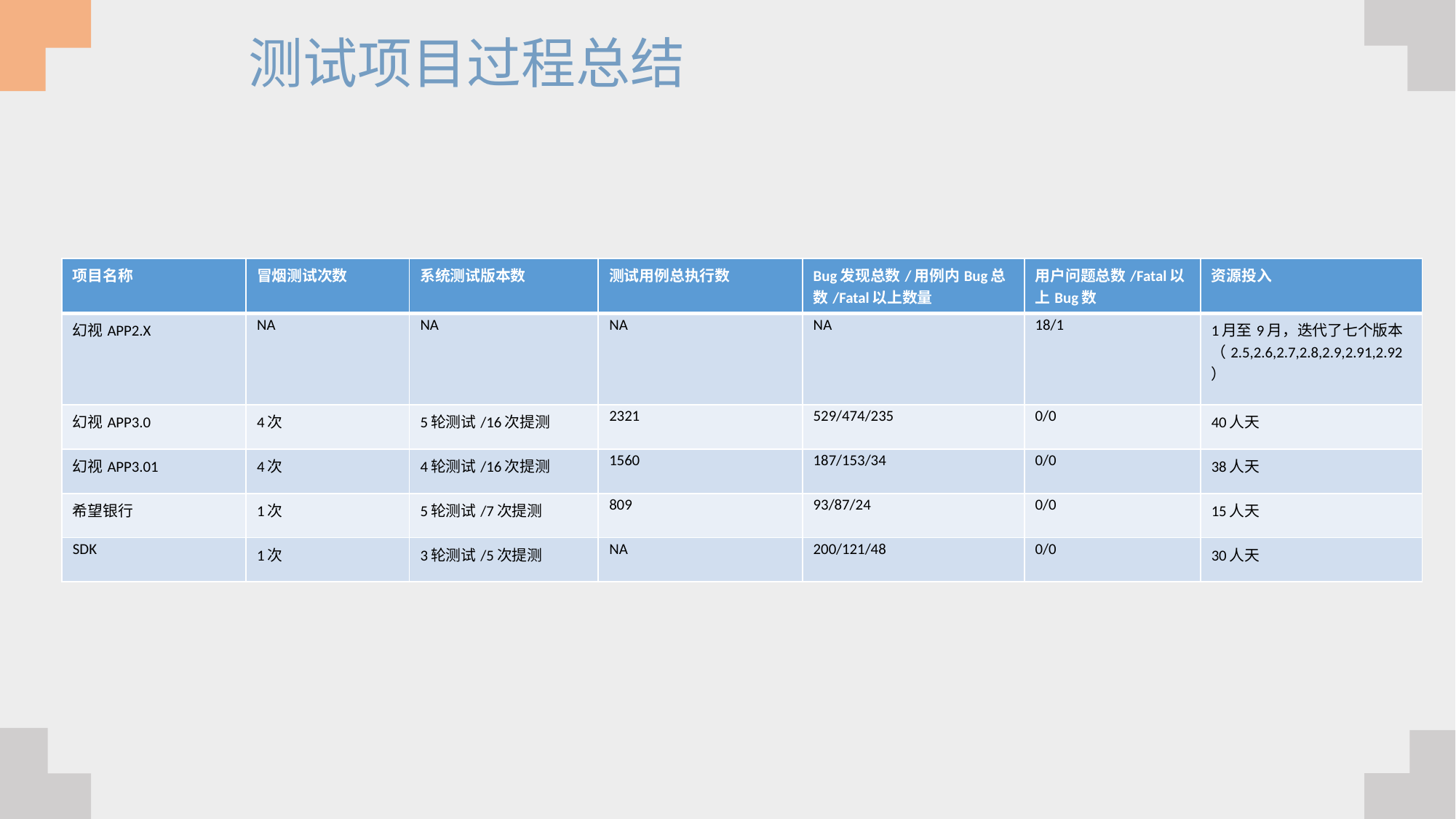

测试项目过程总结
| 项目名称 | 冒烟测试次数 | 系统测试版本数 | 测试用例总执行数 | Bug发现总数/用例内Bug总数/Fatal以上数量 | 用户问题总数/Fatal以上Bug数 | 资源投入 |
| --- | --- | --- | --- | --- | --- | --- |
| 幻视APP2.X | NA | NA | NA | NA | 18/1 | 1月至9月，迭代了七个版本（2.5,2.6,2.7,2.8,2.9,2.91,2.92） |
| 幻视APP3.0 | 4次 | 5轮测试/16次提测 | 2321 | 529/474/235 | 0/0 | 40人天 |
| 幻视APP3.01 | 4次 | 4轮测试/16次提测 | 1560 | 187/153/34 | 0/0 | 38人天 |
| 希望银行 | 1次 | 5轮测试/7次提测 | 809 | 93/87/24 | 0/0 | 15人天 |
| SDK | 1次 | 3轮测试/5次提测 | NA | 200/121/48 | 0/0 | 30人天 |